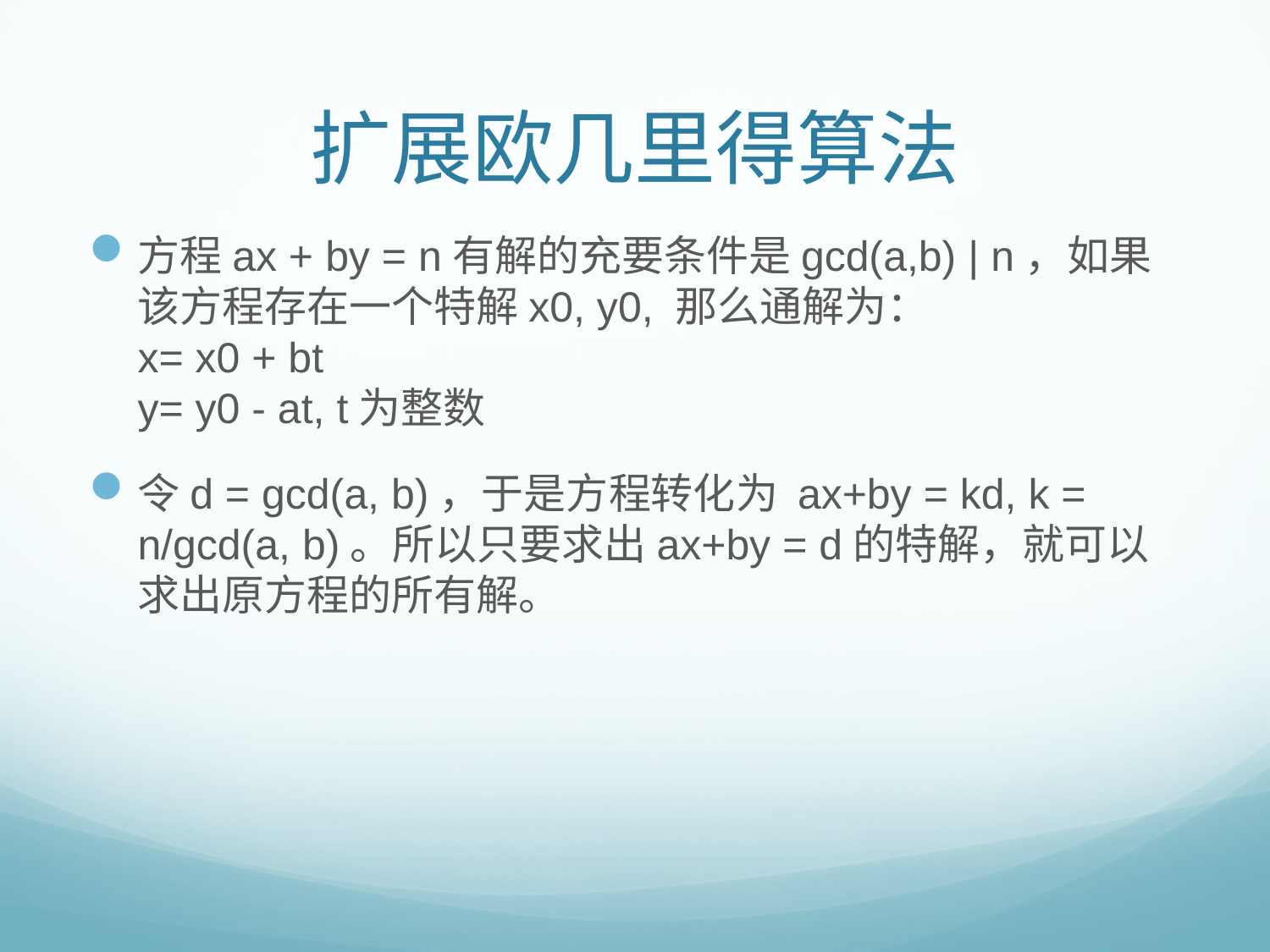

# 扩展欧几里得算法
方程ax + by = n有解的充要条件是gcd(a,b) | n，如果该方程存在一个特解x0, y0, 那么通解为：
x= x0 + bt
y= y0 - at, t为整数
令d = gcd(a, b)，于是方程转化为 ax+by = kd, k = n/gcd(a, b)。所以只要求出ax+by = d的特解，就可以求出原方程的所有解。